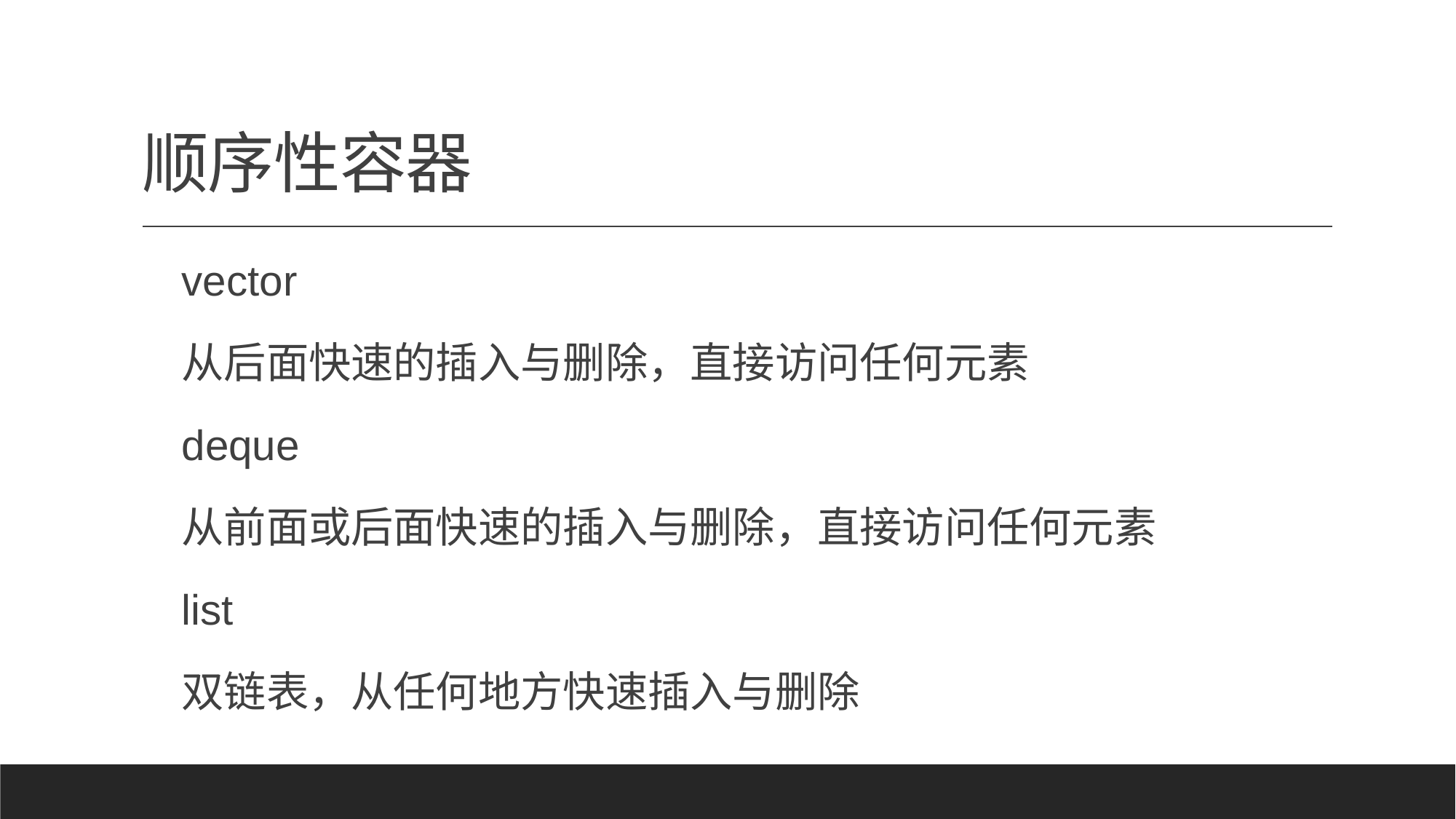

# 顺序性容器
vector
从后面快速的插入与删除，直接访问任何元素
deque
从前面或后面快速的插入与删除，直接访问任何元素
list
双链表，从任何地方快速插入与删除